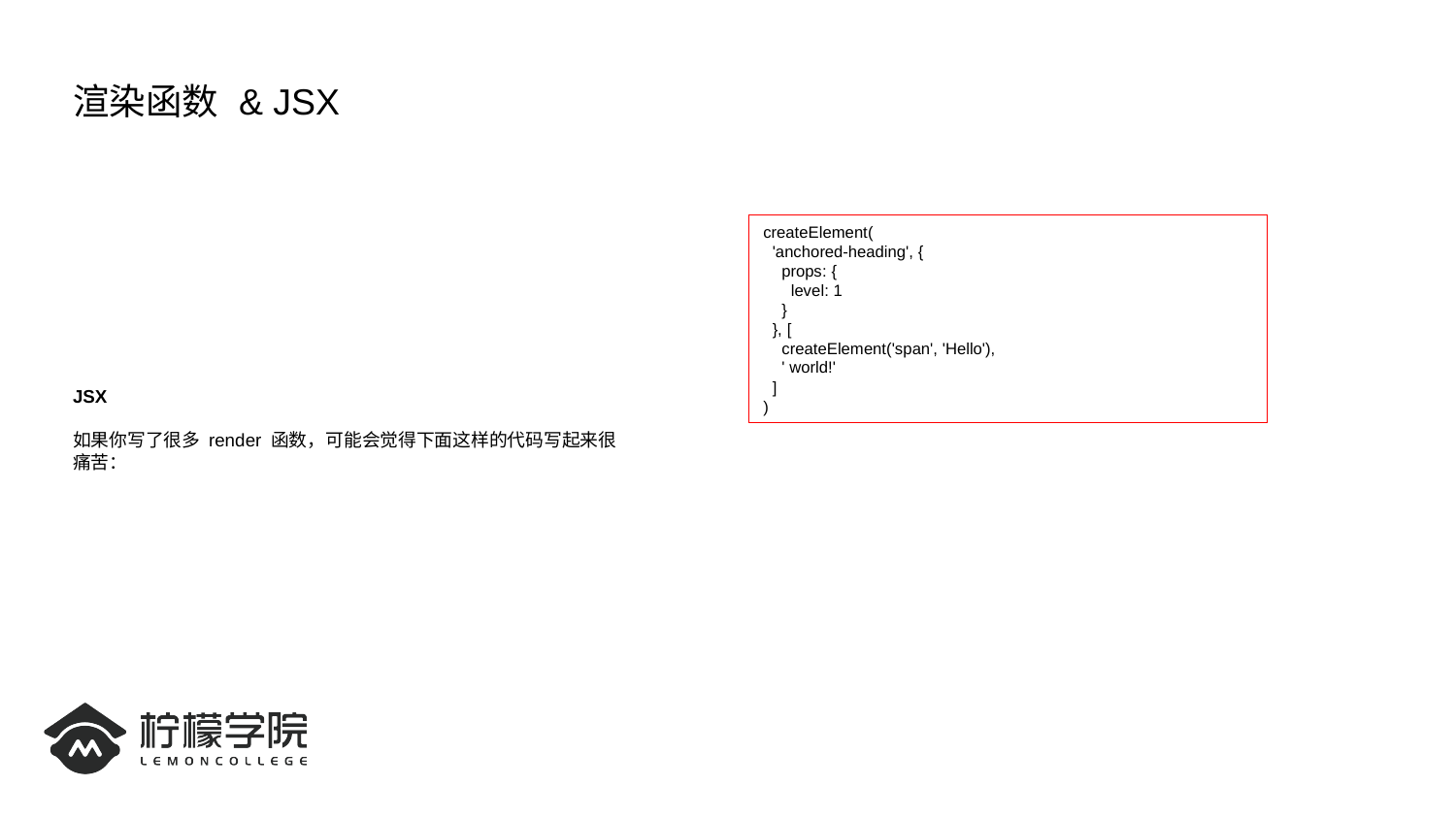

# 渲染函数 & JSX
JSX

如果你写了很多 render 函数，可能会觉得下面这样的代码写起来很痛苦：
createElement(
  'anchored-heading', {
    props: {
      level: 1
    }
  }, [
    createElement('span', 'Hello'),
    ' world!'
  ]
)